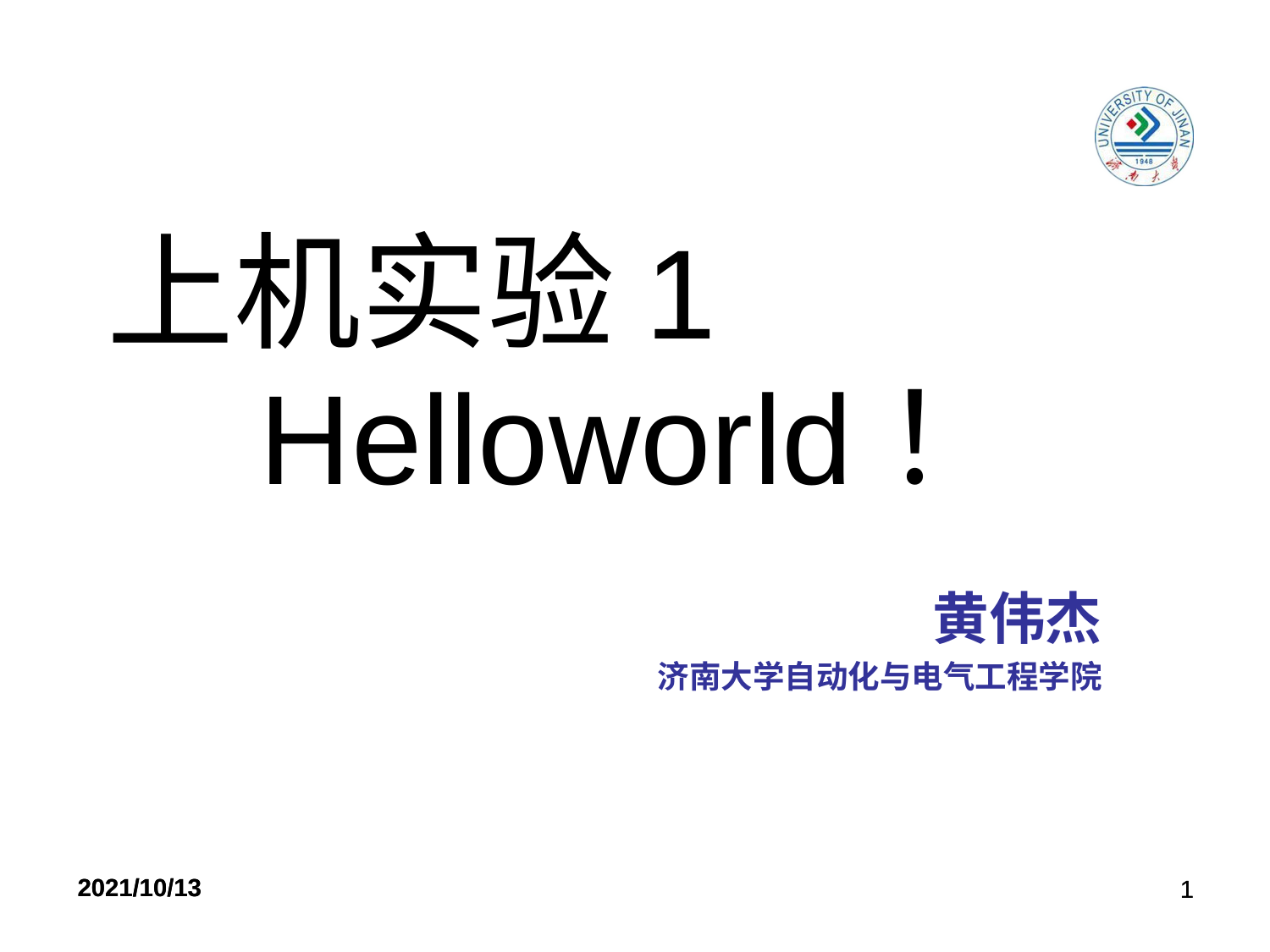

上机实验1
# Helloworld！
黄伟杰
济南大学自动化与电气工程学院
2021/10/13
2021/10/13
1
1